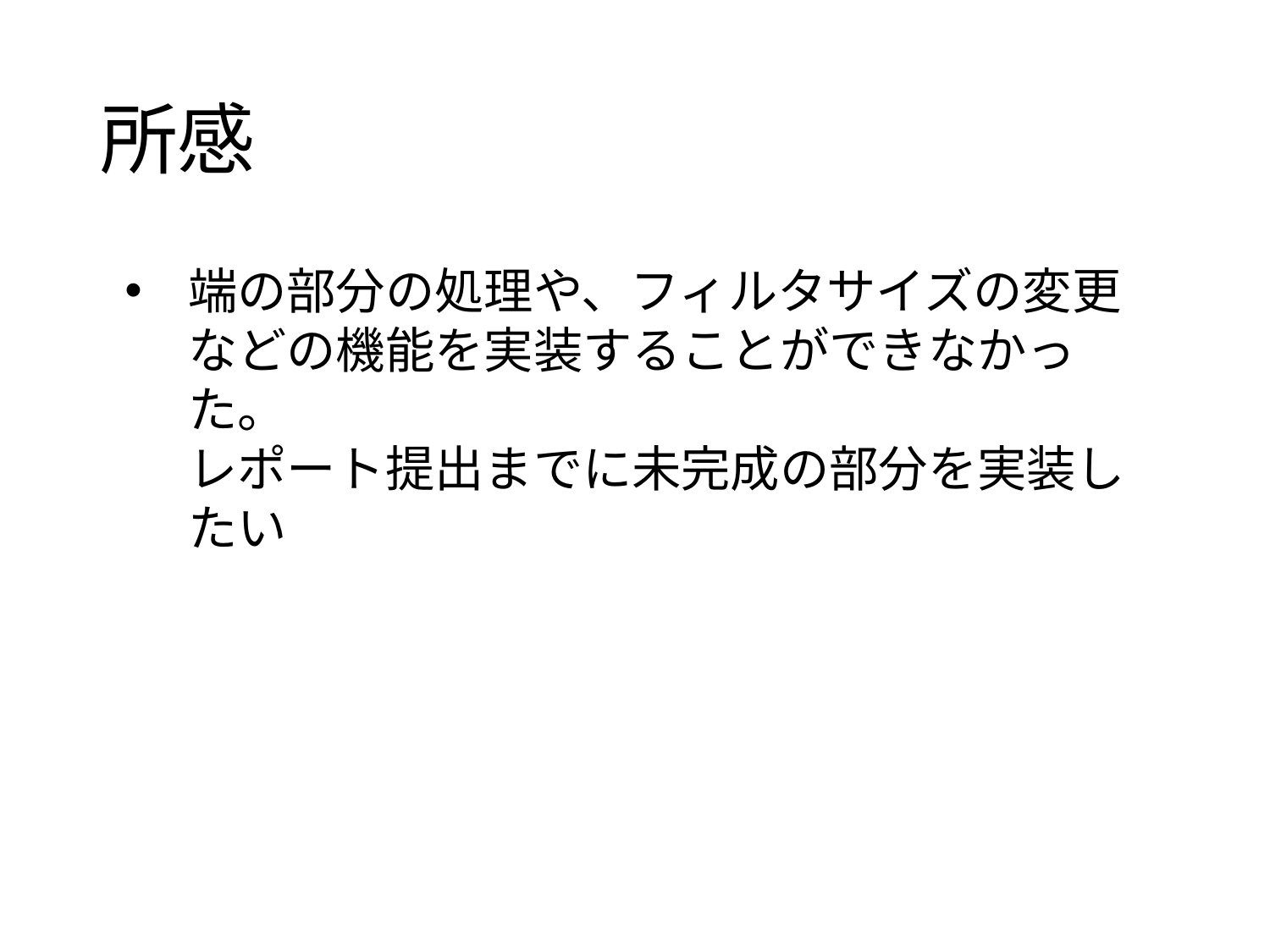

# 所感
端の部分の処理や、フィルタサイズの変更などの機能を実装することができなかった。
レポート提出までに未完成の部分を実装したい